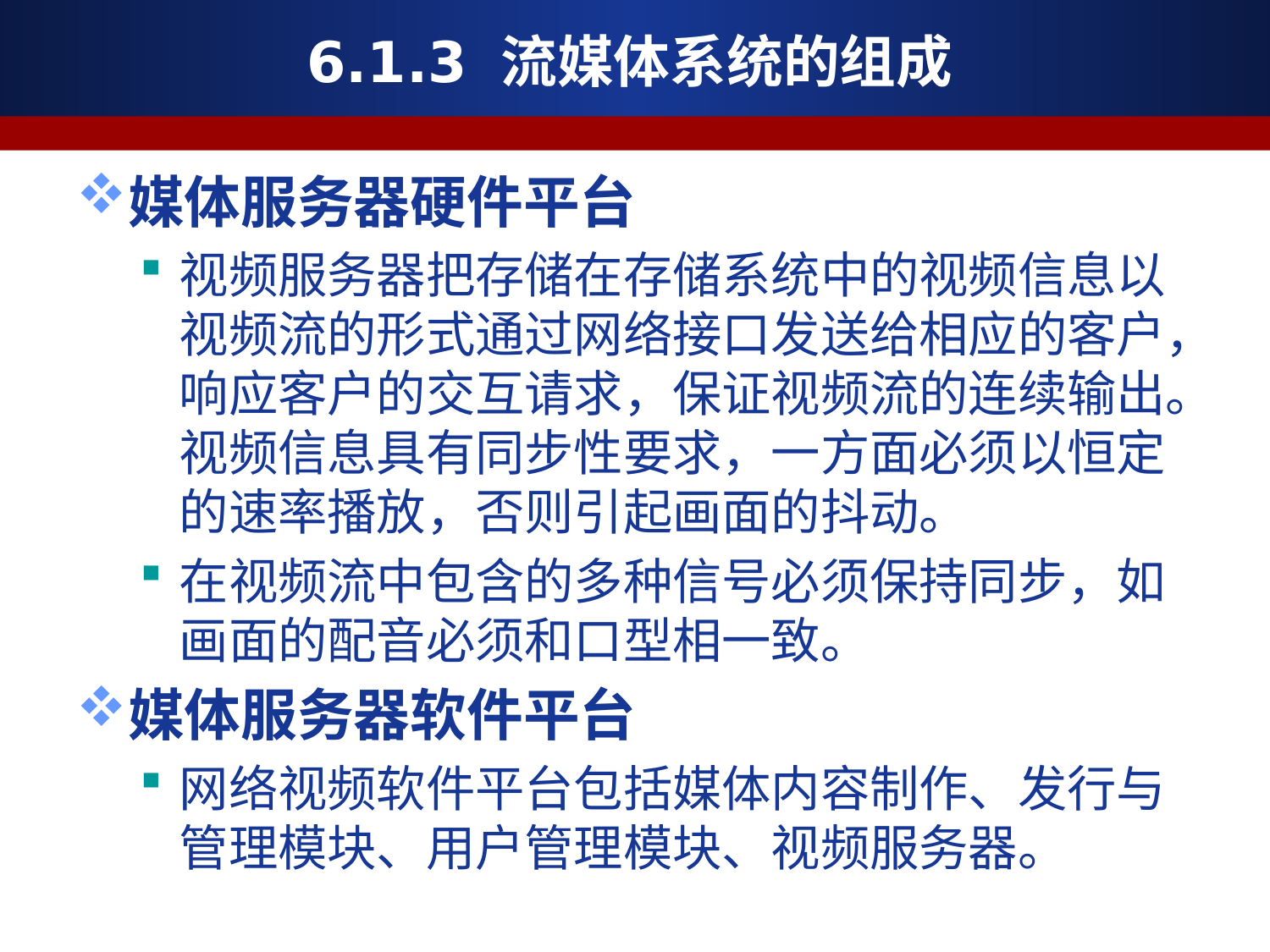

# 6.1.3 流媒体系统的组成

媒体服务器硬件平台
视频服务器把存储在存储系统中的视频信息以视频流的形式通过网络接口发送给相应的客户，响应客户的交互请求，保证视频流的连续输出。视频信息具有同步性要求，一方面必须以恒定的速率播放，否则引起画面的抖动。
在视频流中包含的多种信号必须保持同步，如画面的配音必须和口型相一致。
媒体服务器软件平台
网络视频软件平台包括媒体内容制作、发行与管理模块、用户管理模块、视频服务器。